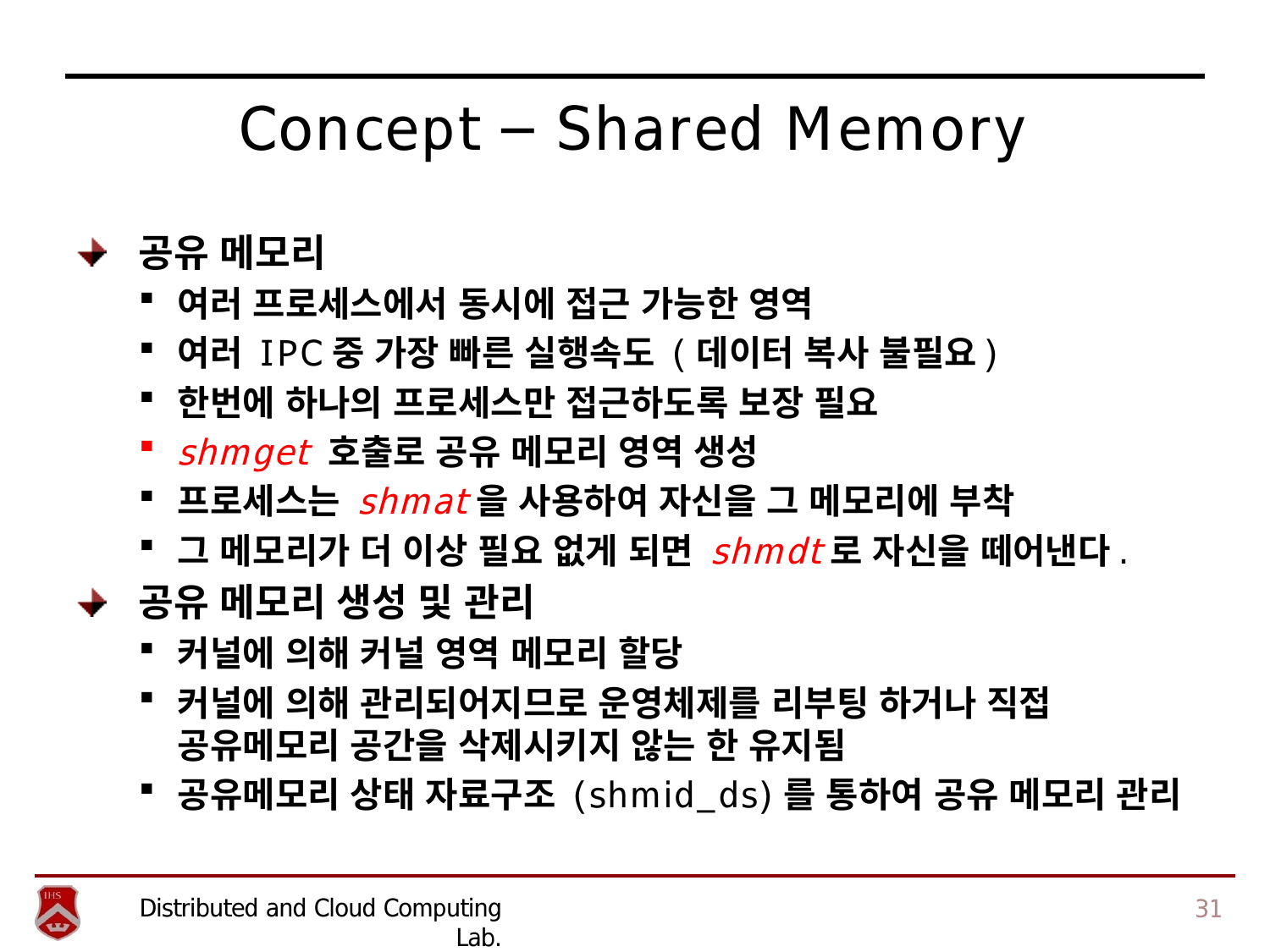

# Concept – Shared Memory
공유 메모리
여러 프로세스에서 동시에 접근 가능한 영역
여러 IPC중 가장 빠른 실행속도 (데이터 복사 불필요)
한번에 하나의 프로세스만 접근하도록 보장 필요
shmget 호출로 공유 메모리 영역 생성
프로세스는 shmat을 사용하여 자신을 그 메모리에 부착
그 메모리가 더 이상 필요 없게 되면 shmdt로 자신을 떼어낸다.
공유 메모리 생성 및 관리
커널에 의해 커널 영역 메모리 할당
커널에 의해 관리되어지므로 운영체제를 리부팅 하거나 직접 공유메모리 공간을 삭제시키지 않는 한 유지됨
공유메모리 상태 자료구조 (shmid_ds)를 통하여 공유 메모리 관리
31